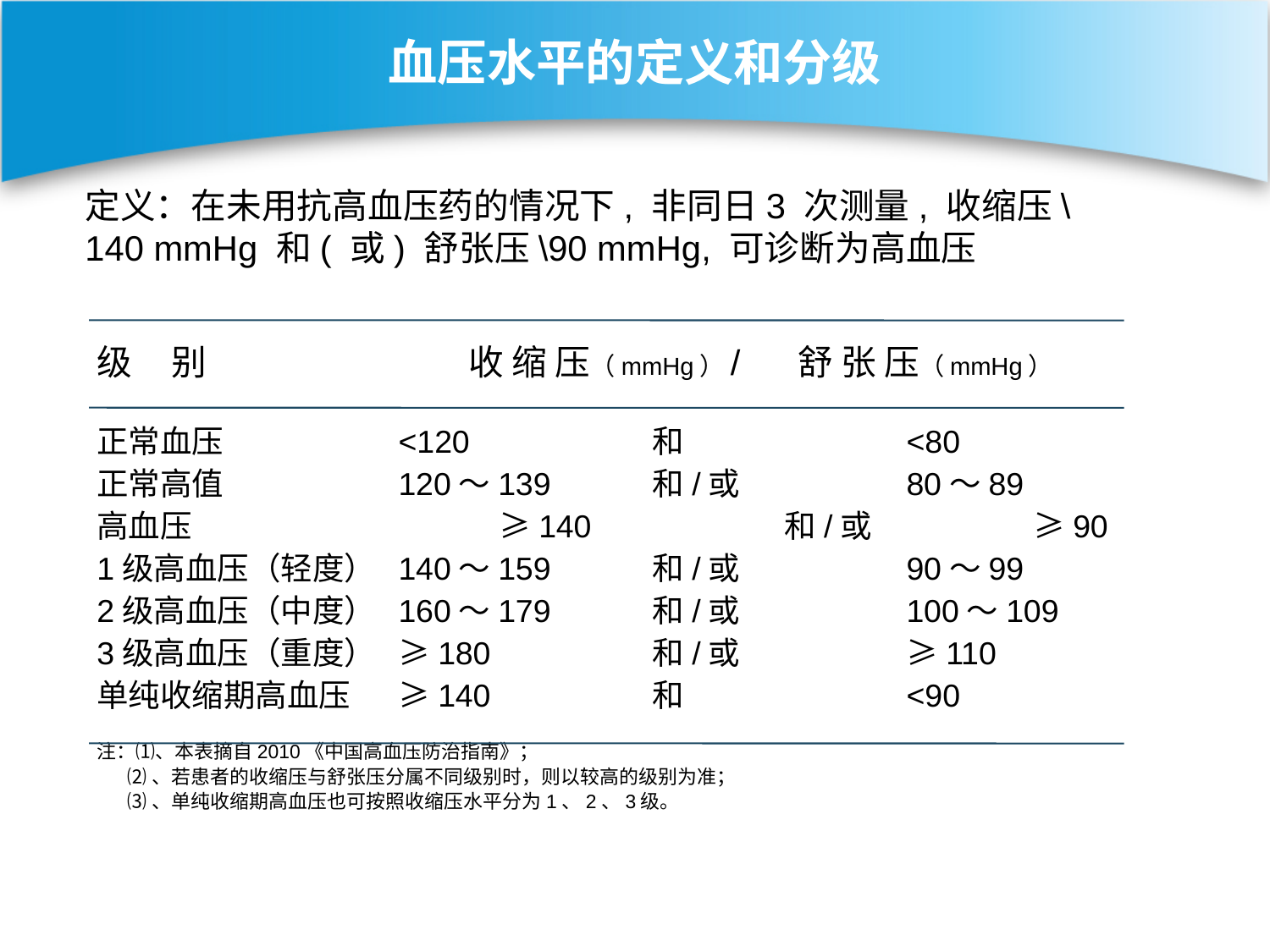

# 血压水平的定义和分级
定义：在未用抗高血压药的情况下, 非同日3 次测量, 收缩压\140 mmHg 和( 或) 舒张压\90 mmHg, 可诊断为高血压

级     别		         收 缩 压（mmHg）/  	 舒 张 压（mmHg）
正常血压		<120		和		<80
正常高值		120～139	和/或		80～89
高血压		              ≥140	              和/或		≥90
1级高血压（轻度）	140～159	和/或		90～99
2级高血压（中度）	160～179	和/或		100～109
3级高血压（重度）	≥180		和/或		≥110
单纯收缩期高血压	≥140		和		<90

注：⑴、本表摘自2010《中国高血压防治指南》；
       ⑵、若患者的收缩压与舒张压分属不同级别时，则以较高的级别为准；
       ⑶、单纯收缩期高血压也可按照收缩压水平分为1、2、3级。